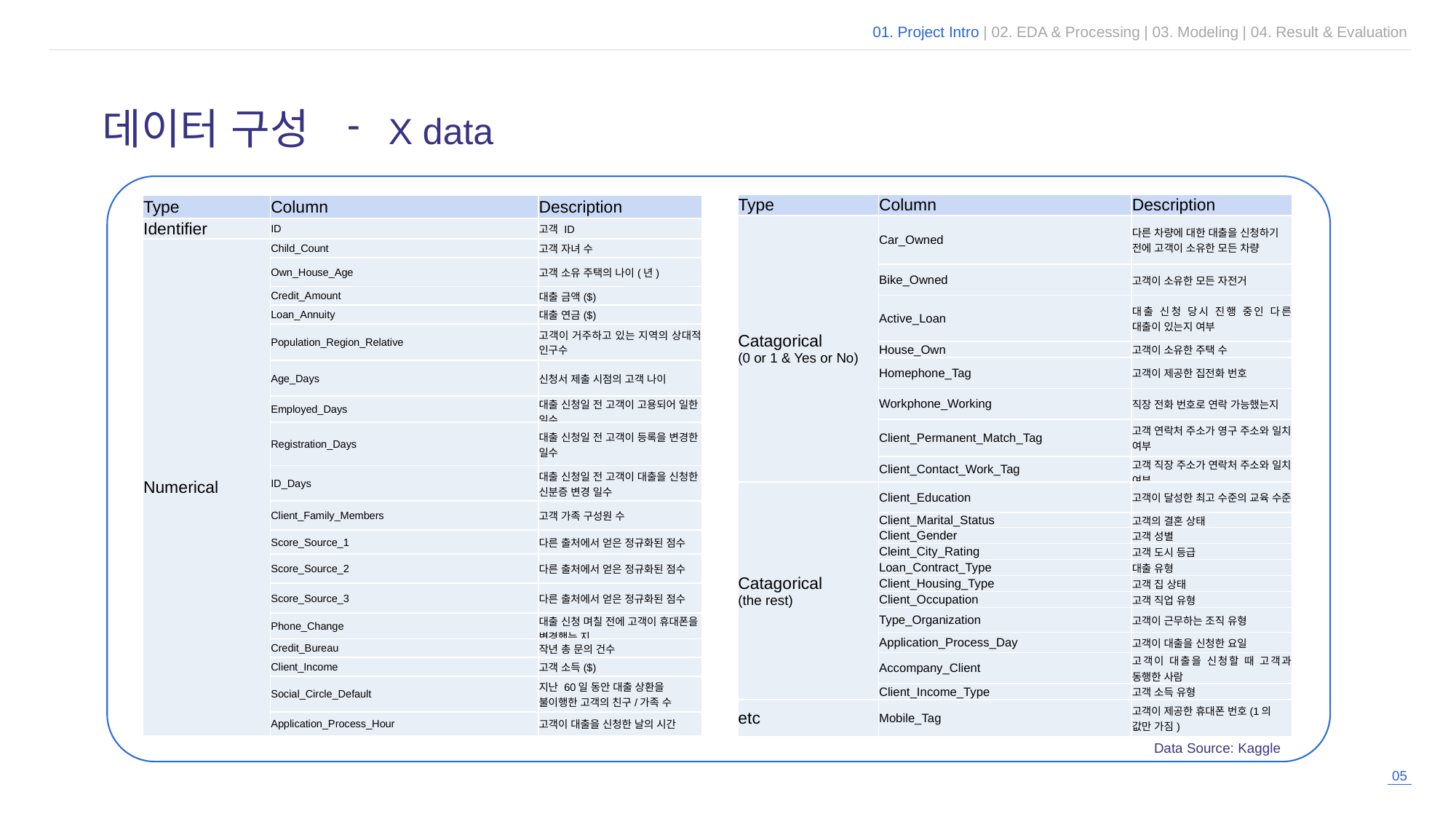

01. Project Intro | 02. EDA & Processing | 03. Modeling | 04. Result & Evaluation

데이터 구성
X data

| Type | Column | Description |
| --- | --- | --- |
| Catagorical (0 or 1 & Yes or No) | Car\_Owned | 다른 차량에 대한 대출을 신청하기 전에 고객이 소유한 모든 차량 |
|  | Bike\_Owned | 고객이 소유한 모든 자전거 |
|  | Active\_Loan | 대출 신청 당시 진행 중인 다른 대출이 있는지 여부 |
|  | House\_Own | 고객이 소유한 주택 수 |
|  | Homephone\_Tag | 고객이 제공한 집전화 번호 |
|  | Workphone\_Working | 직장 전화 번호로 연락 가능했는지 |
|  | Client\_Permanent\_Match\_Tag | 고객 연락처 주소가 영구 주소와 일치 여부 |
|  | Client\_Contact\_Work\_Tag | 고객 직장 주소가 연락처 주소와 일치 여부 |
| Catagorical (the rest) | Client\_Education | 고객이 달성한 최고 수준의 교육 수준 |
|  | Client\_Marital\_Status | 고객의 결혼 상태 |
|  | Client\_Gender | 고객 성별 |
|  | Cleint\_City\_Rating | 고객 도시 등급 |
|  | Loan\_Contract\_Type | 대출 유형 |
|  | Client\_Housing\_Type | 고객 집 상태 |
|  | Client\_Occupation | 고객 직업 유형 |
|  | Type\_Organization | 고객이 근무하는 조직 유형 |
|  | Application\_Process\_Day | 고객이 대출을 신청한 요일 |
|  | Accompany\_Client | 고객이 대출을 신청할 때 고객과 동행한 사람 |
|  | Client\_Income\_Type | 고객 소득 유형 |
| etc | Mobile\_Tag | 고객이 제공한 휴대폰 번호(1의 값만 가짐) |
| Type | Column | Description |
| --- | --- | --- |
| Identifier | ID | 고객 ID |
| Numerical | Child\_Count | 고객 자녀 수 |
|  | Own\_House\_Age | 고객 소유 주택의 나이(년) |
|  | Credit\_Amount | 대출 금액($) |
|  | Loan\_Annuity | 대출 연금($) |
|  | Population\_Region\_Relative | 고객이 거주하고 있는 지역의 상대적 인구수 |
|  | Age\_Days | 신청서 제출 시점의 고객 나이 |
|  | Employed\_Days | 대출 신청일 전 고객이 고용되어 일한 일수 |
|  | Registration\_Days | 대출 신청일 전 고객이 등록을 변경한 일수 |
|  | ID\_Days | 대출 신청일 전 고객이 대출을 신청한 신분증 변경 일수 |
|  | Client\_Family\_Members | 고객 가족 구성원 수 |
|  | Score\_Source\_1 | 다른 출처에서 얻은 정규화된 점수 |
|  | Score\_Source\_2 | 다른 출처에서 얻은 정규화된 점수 |
|  | Score\_Source\_3 | 다른 출처에서 얻은 정규화된 점수 |
|  | Phone\_Change | 대출 신청 며칠 전에 고객이 휴대폰을 변경했는 지 |
|  | Credit\_Bureau | 작년 총 문의 건수 |
|  | Client\_Income | 고객 소득($) |
|  | Social\_Circle\_Default | 지난 60일 동안 대출 상환을 불이행한 고객의 친구/가족 수 |
|  | Application\_Process\_Hour | 고객이 대출을 신청한 날의 시간 |

Data Source: Kaggle
05